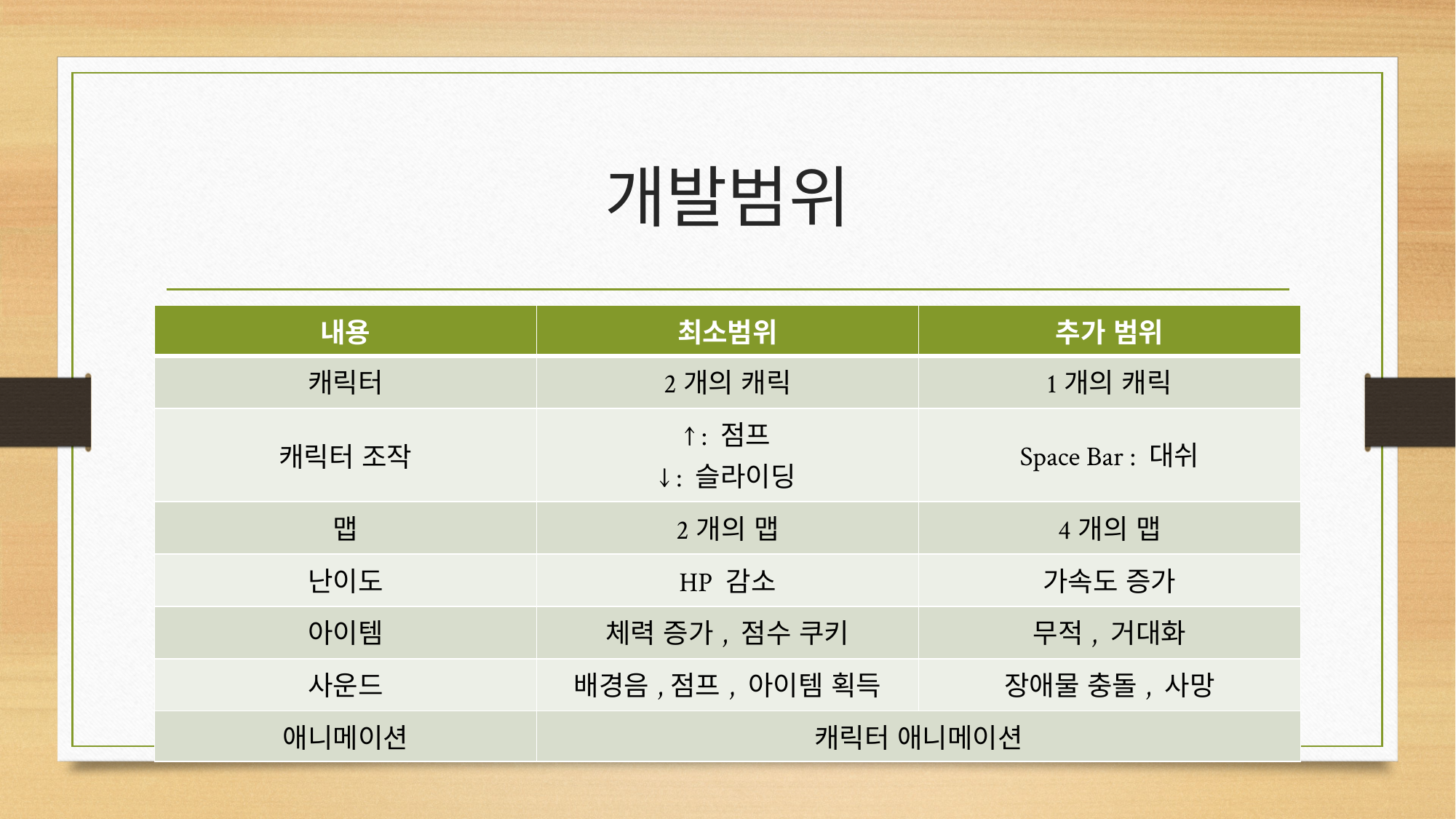

# 개발범위
| 내용 | 최소범위 | 추가 범위 |
| --- | --- | --- |
| 캐릭터 | 2개의 캐릭 | 1개의 캐릭 |
| 캐릭터 조작 | ↑ : 점프 ↓ : 슬라이딩 | Space Bar : 대쉬 |
| 맵 | 2개의 맵 | 4개의 맵 |
| 난이도 | HP 감소 | 가속도 증가 |
| 아이템 | 체력 증가, 점수 쿠키 | 무적, 거대화 |
| 사운드 | 배경음,점프, 아이템 획득 | 장애물 충돌, 사망 |
| 애니메이션 | 캐릭터 애니메이션 |  |